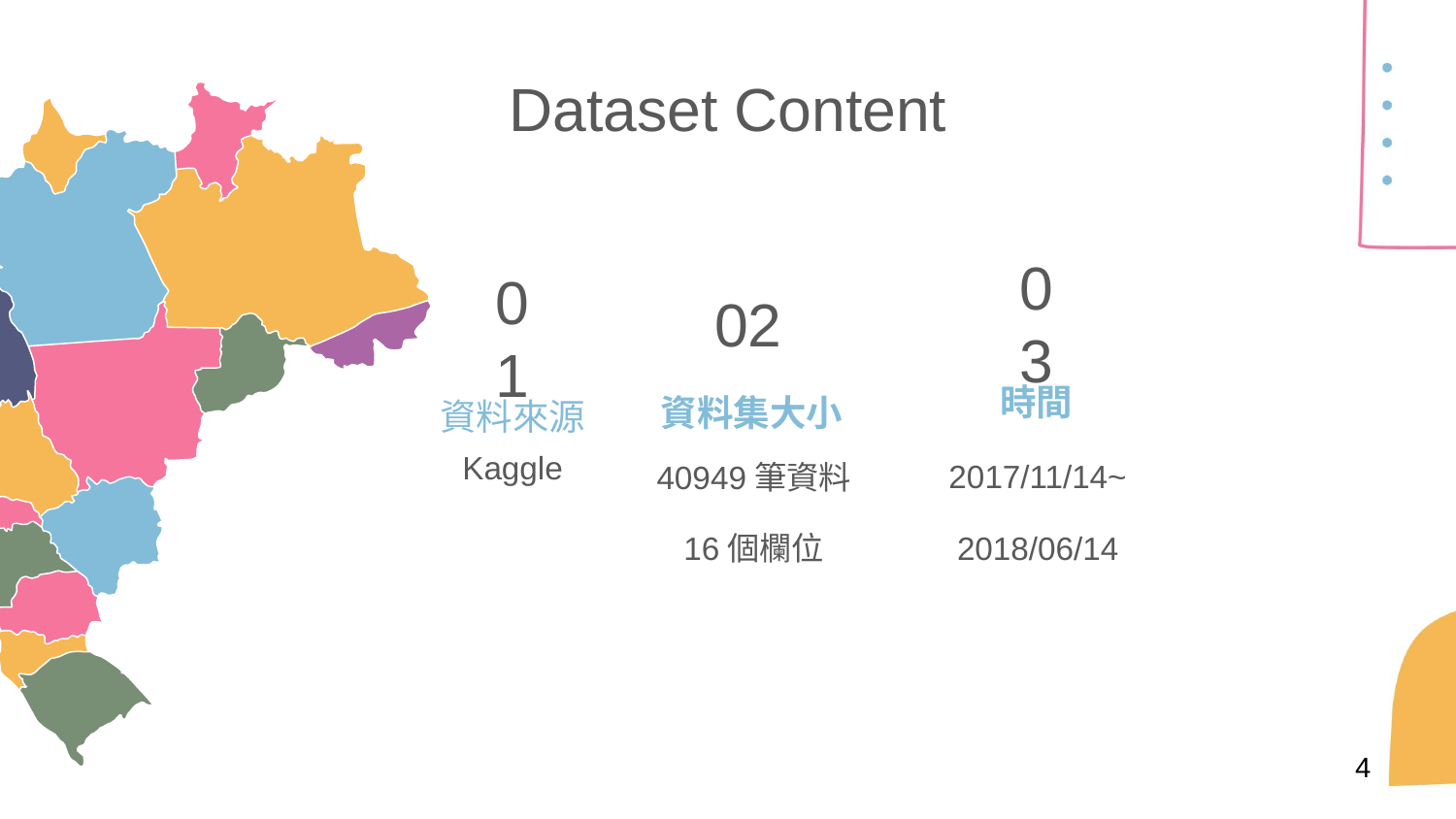

# Dataset Content

02
03
01
時間
資料集大小
資料來源
Kaggle
2017/11/14~
2018/06/14
40949筆資料
16個欄位
4